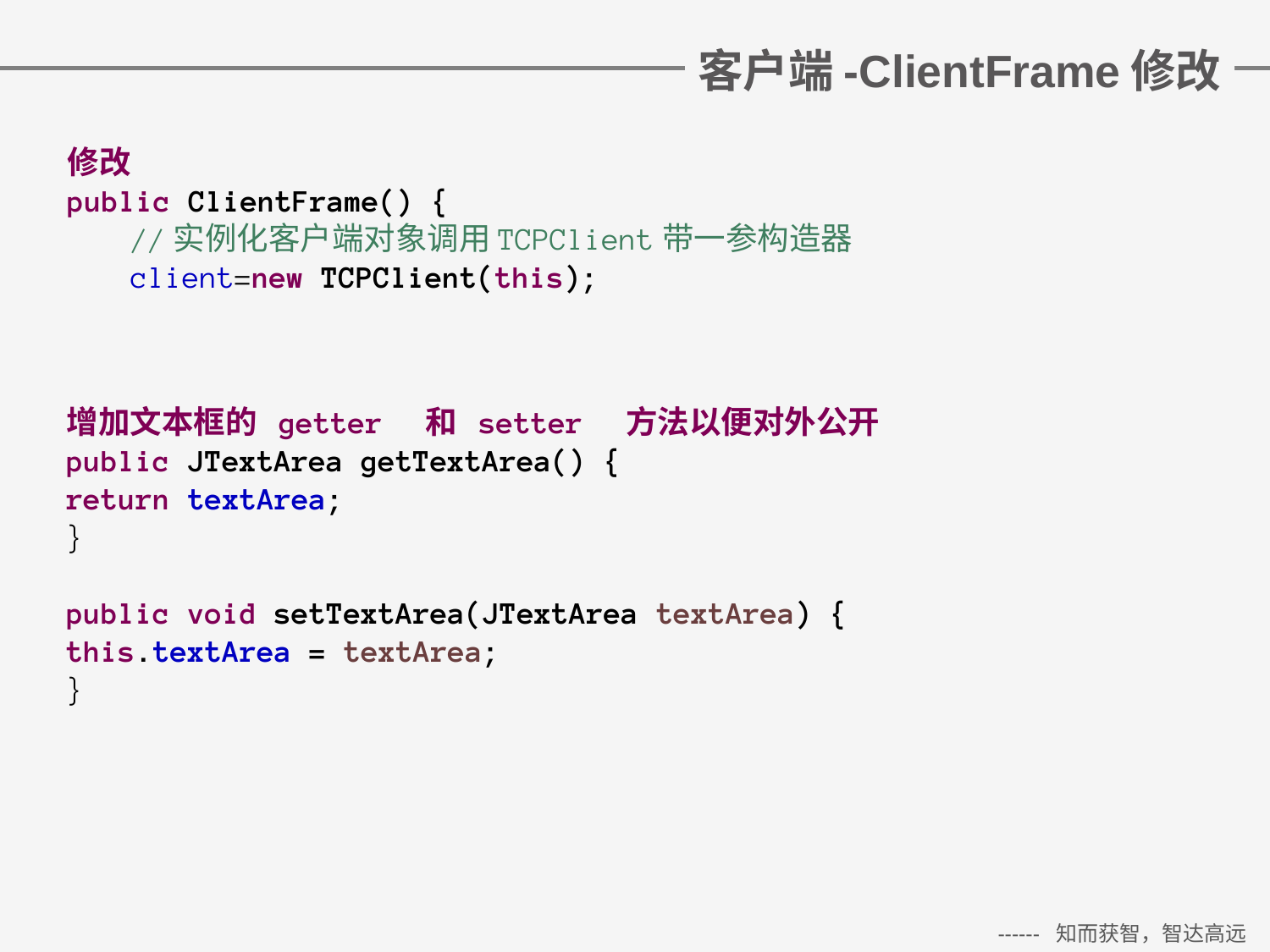

# 客户端-ClientFrame修改
修改
public ClientFrame() {
//实例化客户端对象调用TCPClient带一参构造器
client=new TCPClient(this);
增加文本框的  getter  和  setter  方法以便对外公开
public JTextArea getTextArea() {
return textArea;
}

public void setTextArea(JTextArea textArea) {
this.textArea = textArea;
}